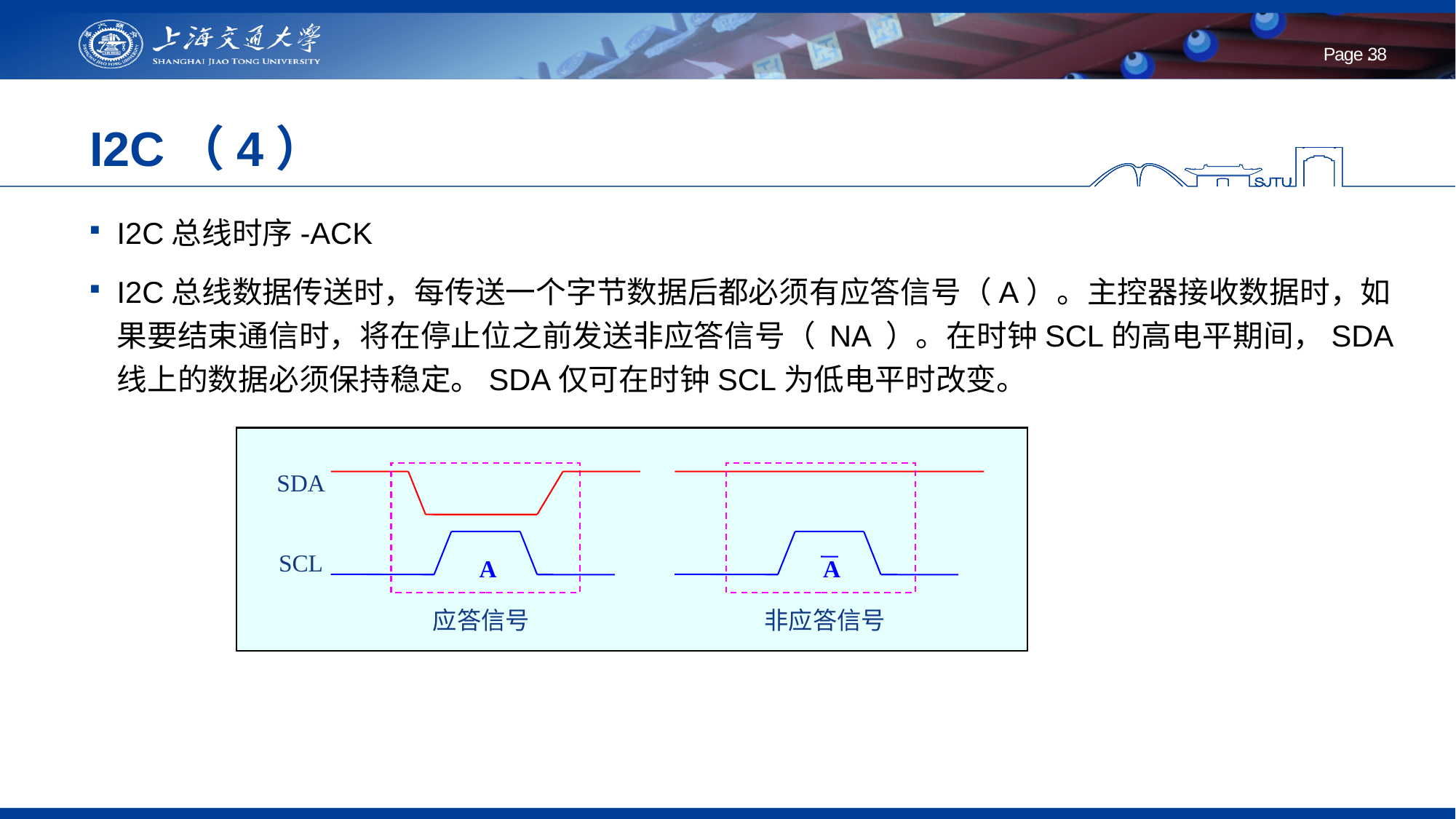

# I2C（4）
I2C总线时序-ACK
I2C总线数据传送时，每传送一个字节数据后都必须有应答信号（A）。主控器接收数据时，如果要结束通信时，将在停止位之前发送非应答信号（ NA ）。在时钟SCL的高电平期间，SDA线上的数据必须保持稳定。SDA仅可在时钟SCL为低电平时改变。

SDA

SCL
A
A

应答信号
非应答信号